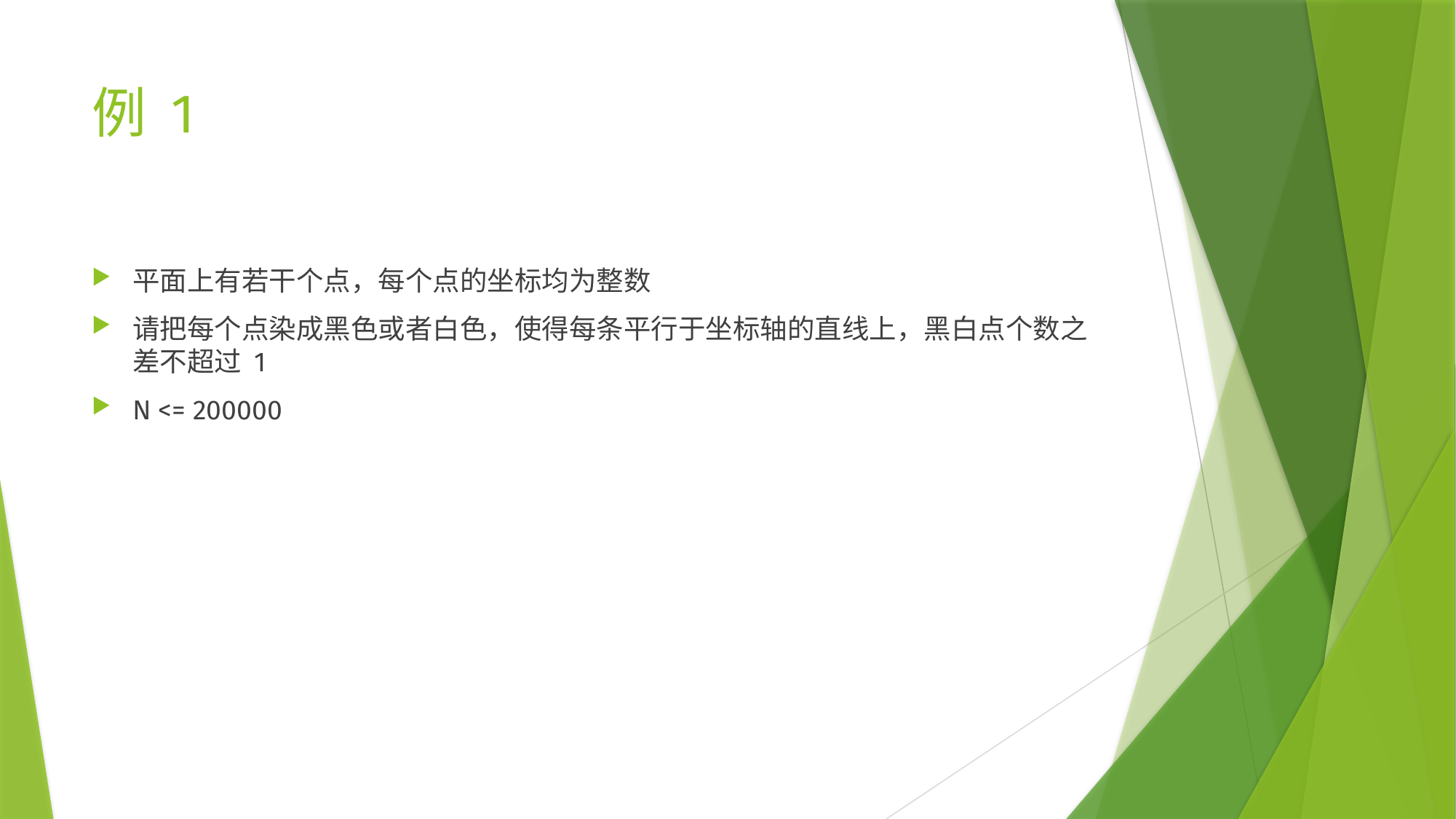

# 例 1
平面上有若干个点，每个点的坐标均为整数
请把每个点染成黑色或者白色，使得每条平行于坐标轴的直线上，黑白点个数之差不超过 1
N <= 200000